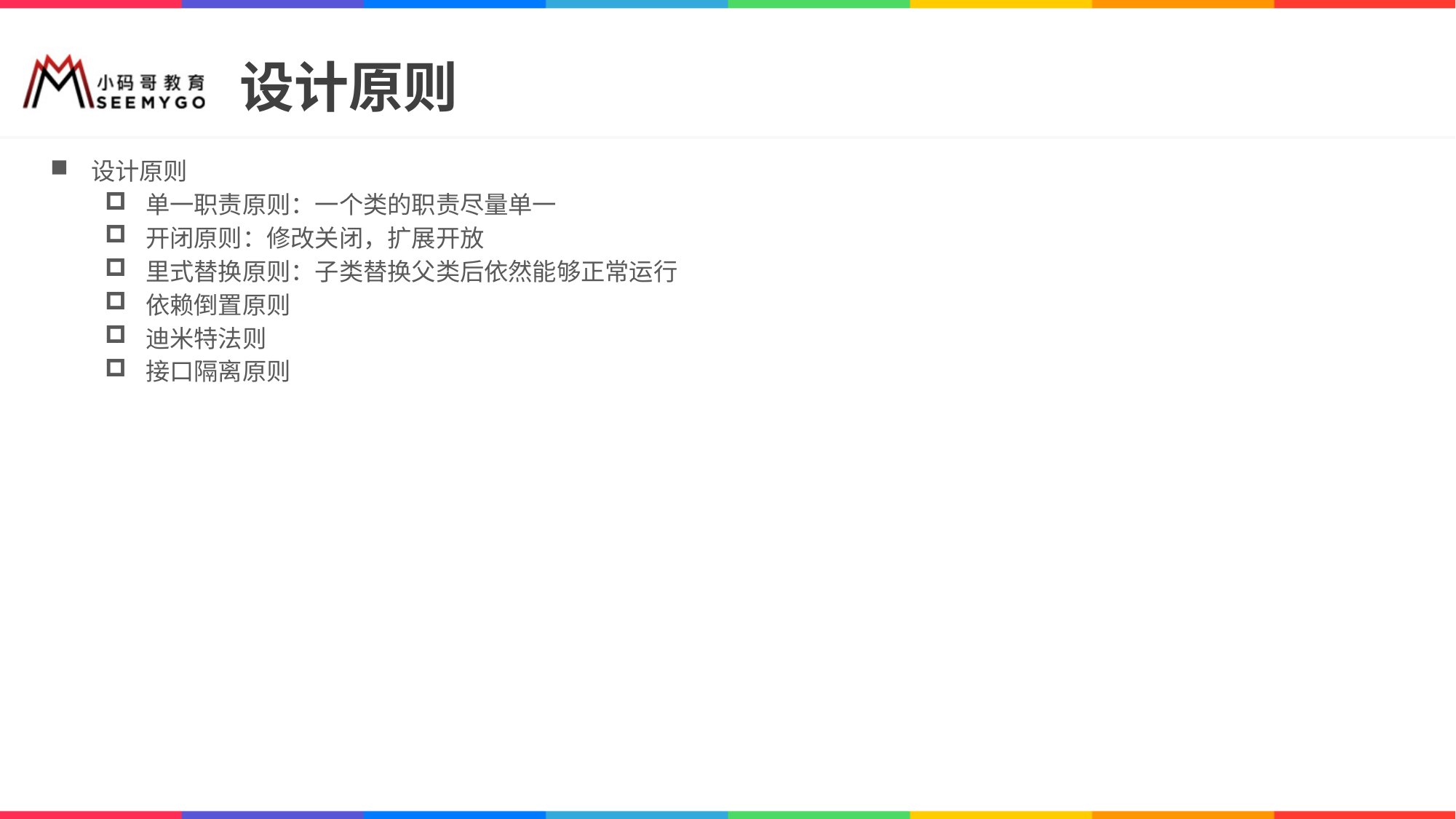

# 设计原则
设计原则
单一职责原则：一个类的职责尽量单一
开闭原则：修改关闭，扩展开放
里式替换原则：子类替换父类后依然能够正常运行
依赖倒置原则
迪米特法则
接口隔离原则